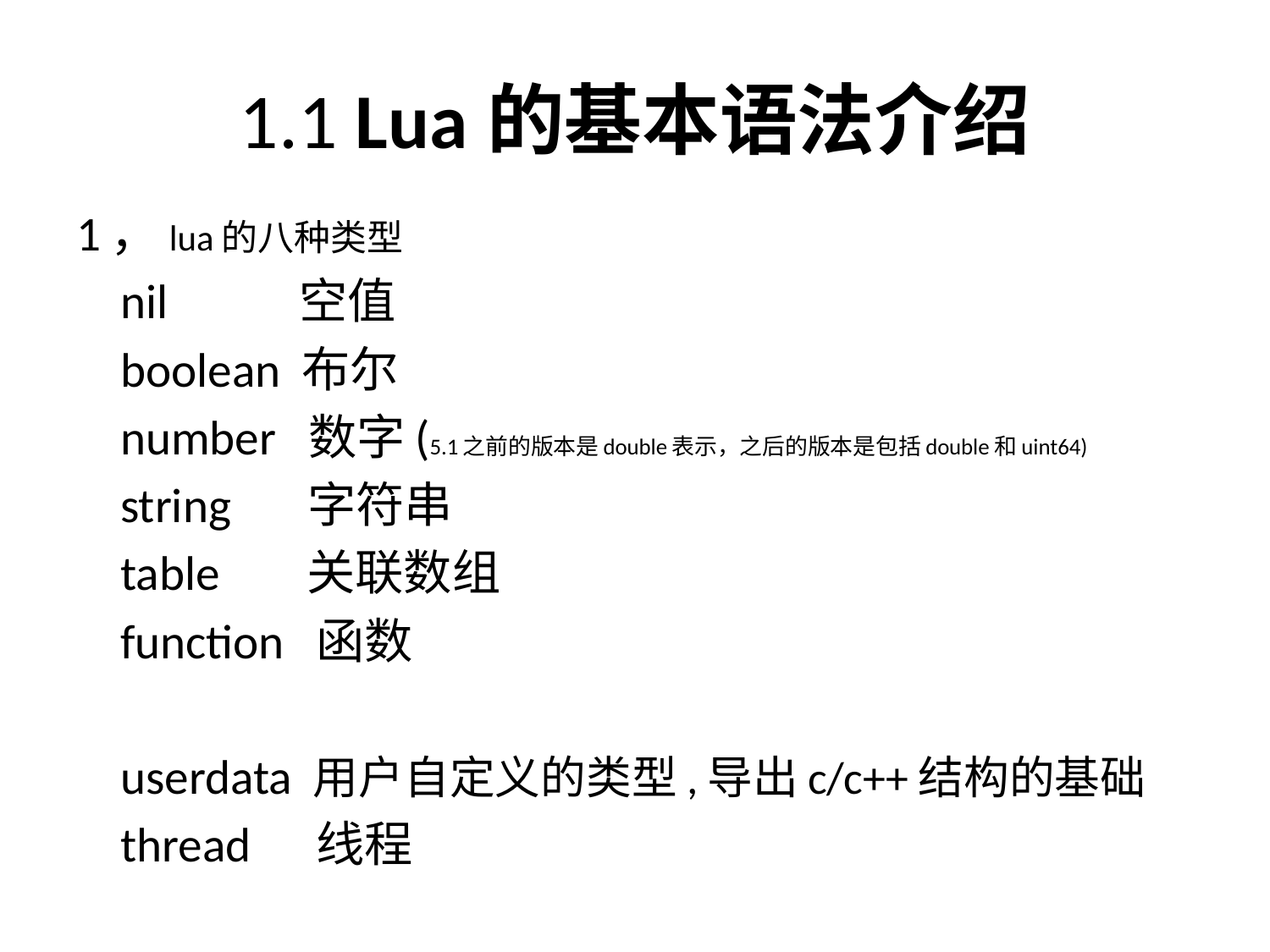

# 1.1 Lua的基本语法介绍
1，lua的八种类型
    nil           空值
    boolean 布尔
    number  数字(5.1之前的版本是double表示，之后的版本是包括double和uint64)
    string      字符串
    table       关联数组
    function  函数

    userdata 用户自定义的类型,导出c/c++结构的基础
    thread     线程